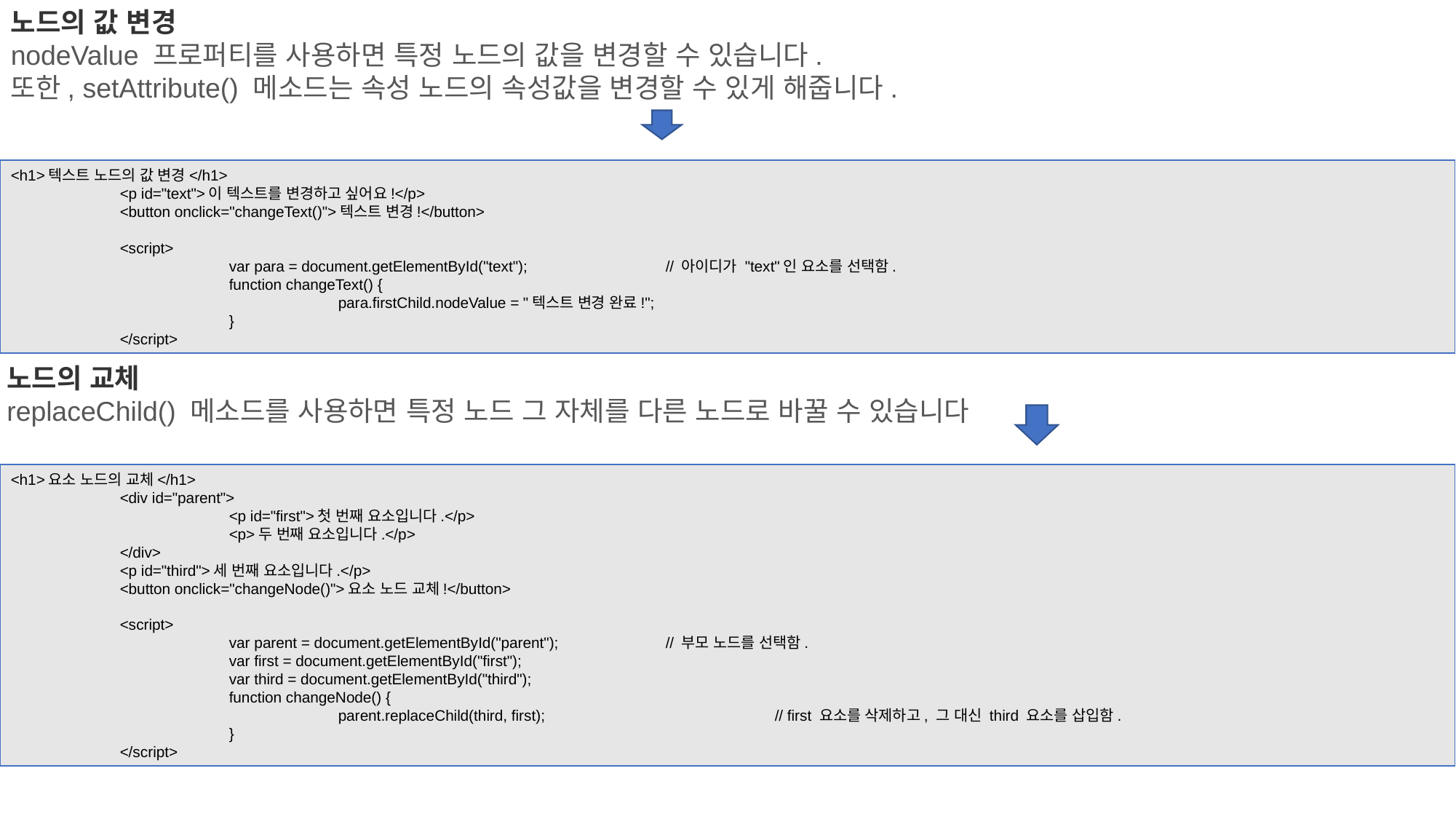

노드의 값 변경
nodeValue 프로퍼티를 사용하면 특정 노드의 값을 변경할 수 있습니다.
또한, setAttribute() 메소드는 속성 노드의 속성값을 변경할 수 있게 해줍니다.

<h1>텍스트 노드의 값 변경</h1>
	<p id="text">이 텍스트를 변경하고 싶어요!</p>
	<button onclick="changeText()">텍스트 변경!</button>

	<script>
		var para = document.getElementById("text");		// 아이디가 "text"인 요소를 선택함.
		function changeText() {
			para.firstChild.nodeValue = "텍스트 변경 완료!";
		}
	</script>
노드의 교체
replaceChild() 메소드를 사용하면 특정 노드 그 자체를 다른 노드로 바꿀 수 있습니다

<h1>요소 노드의 교체</h1>
	<div id="parent">
		<p id="first">첫 번째 요소입니다.</p>
		<p>두 번째 요소입니다.</p>
	</div>
	<p id="third">세 번째 요소입니다.</p>
	<button onclick="changeNode()">요소 노드 교체!</button>

	<script>
		var parent = document.getElementById("parent");	// 부모 노드를 선택함.
		var first = document.getElementById("first");
		var third = document.getElementById("third");
		function changeNode() {
			parent.replaceChild(third, first);			// first 요소를 삭제하고, 그 대신 third 요소를 삽입함.
		}
	</script>